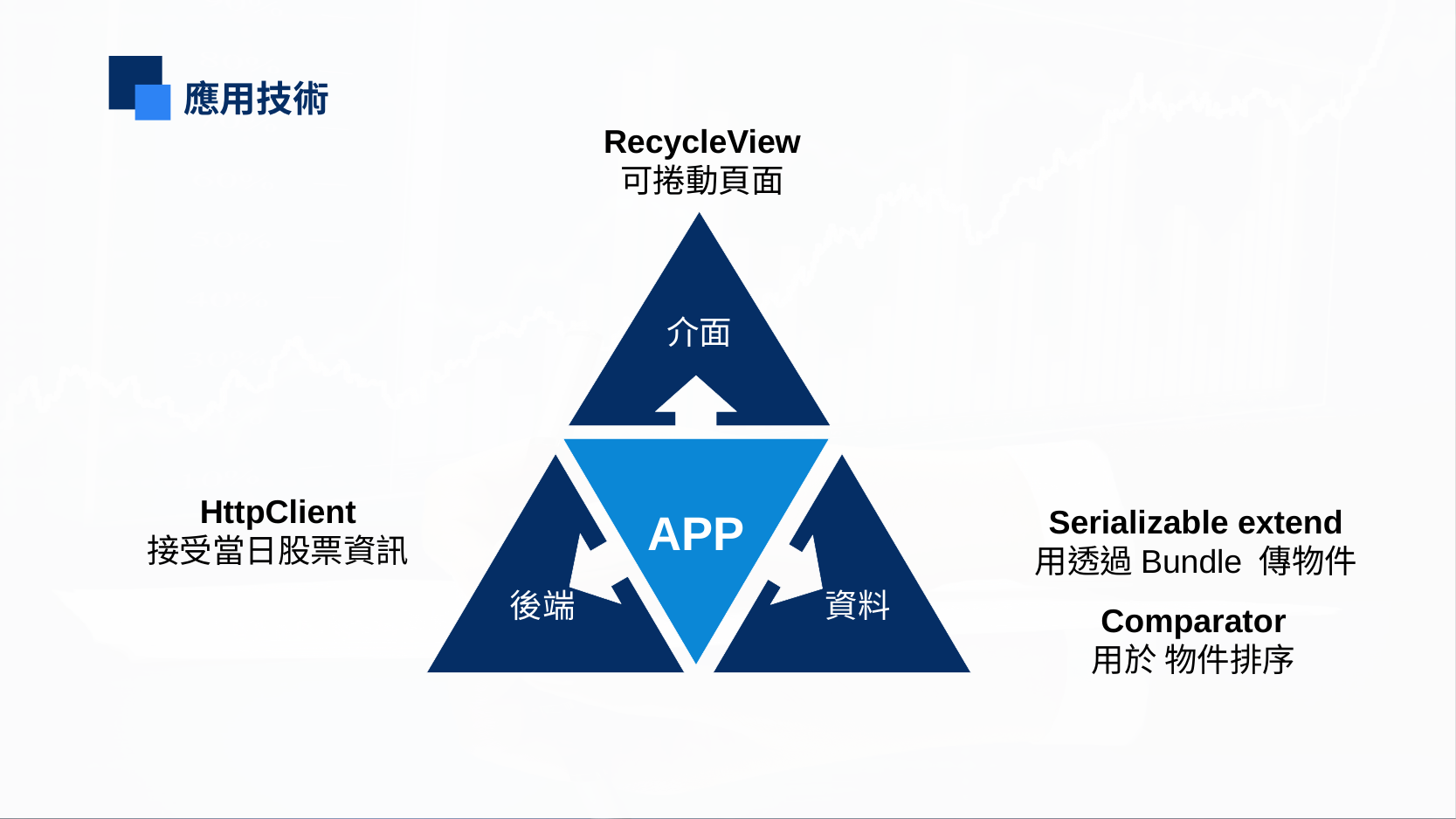

應用技術

RecycleView
可捲動頁面
介面
APP
後端
資料
HttpClient
接受當日股票資訊
Serializable extend
用透過Bundle 傳物件
Comparator
用於 物件排序